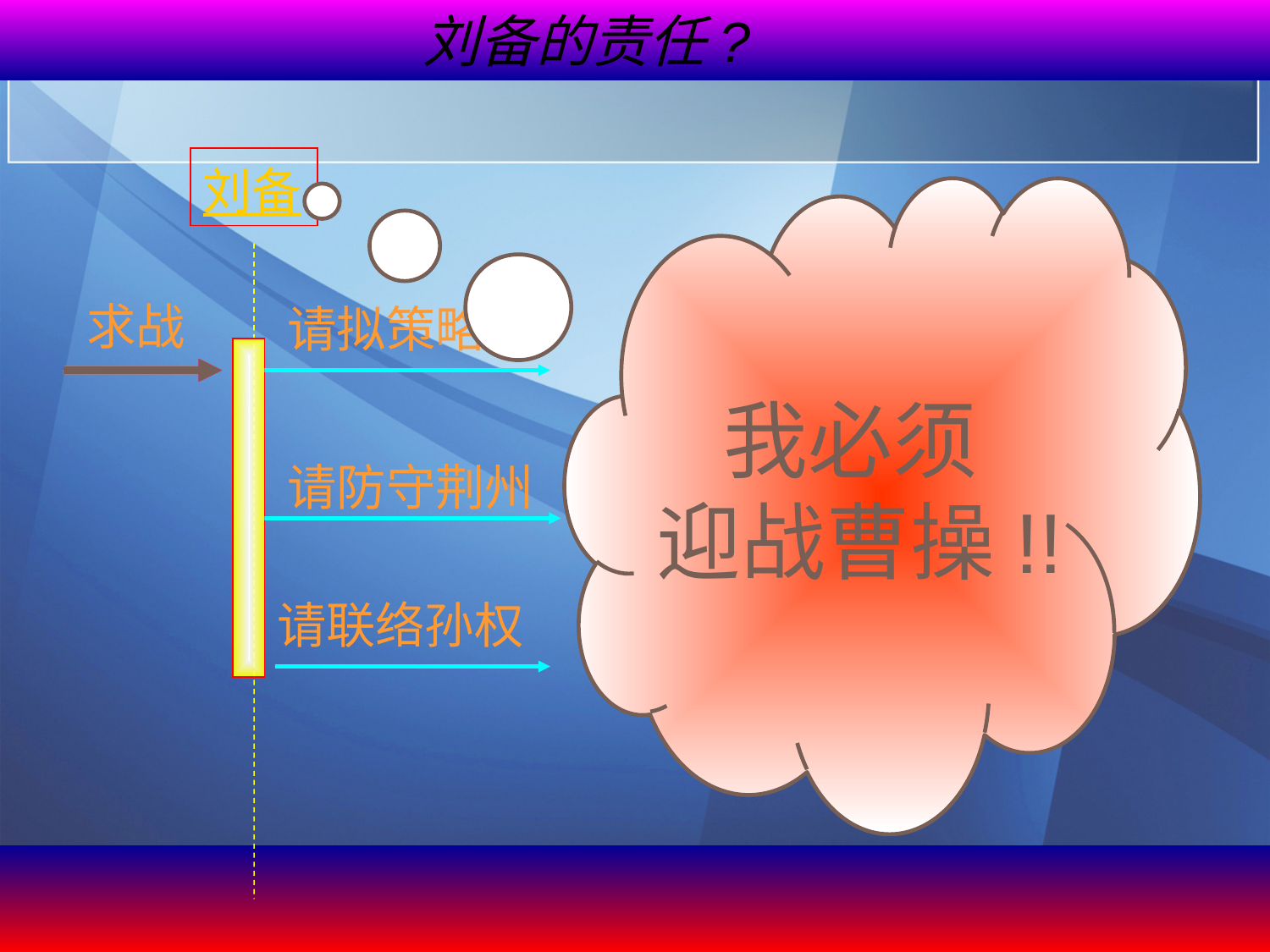

刘备的责任?
刘备
我必须
迎战曹操!!

求战
请拟策略

请防守荆州

请联络孙权